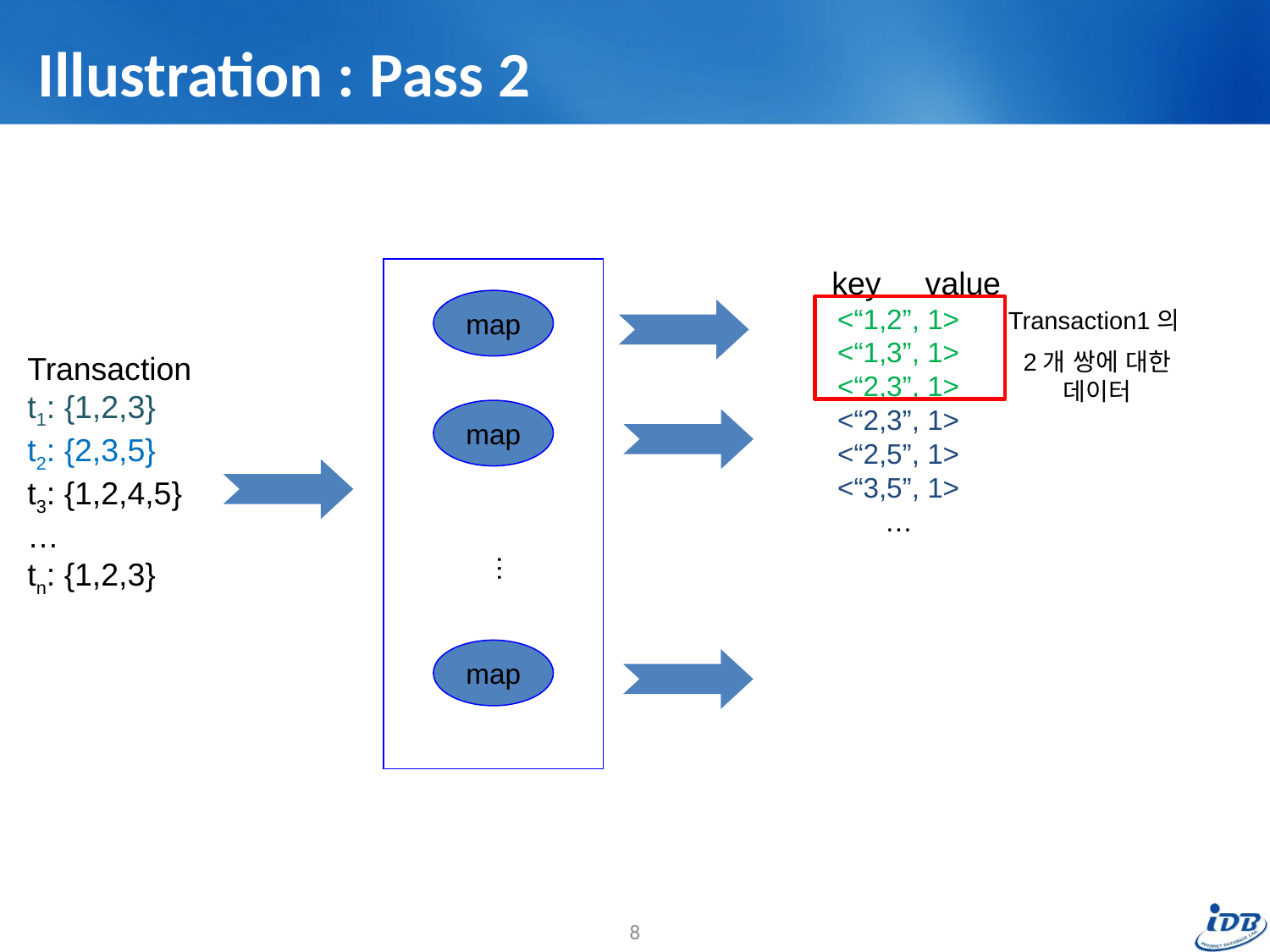

# Illustration : Pass 2

    key     value
<“1,2”, 1>
<“1,3”, 1>
<“2,3”, 1>
<“2,3”, 1>
<“2,5”, 1>
<“3,5”, 1>
…

map

Transaction1의
2개 쌍에 대한 데이터

Transaction
t1: {1,2,3}
t2: {2,3,5}
t3: {1,2,4,5}
…
tn: {1,2,3}
map

…
map

8